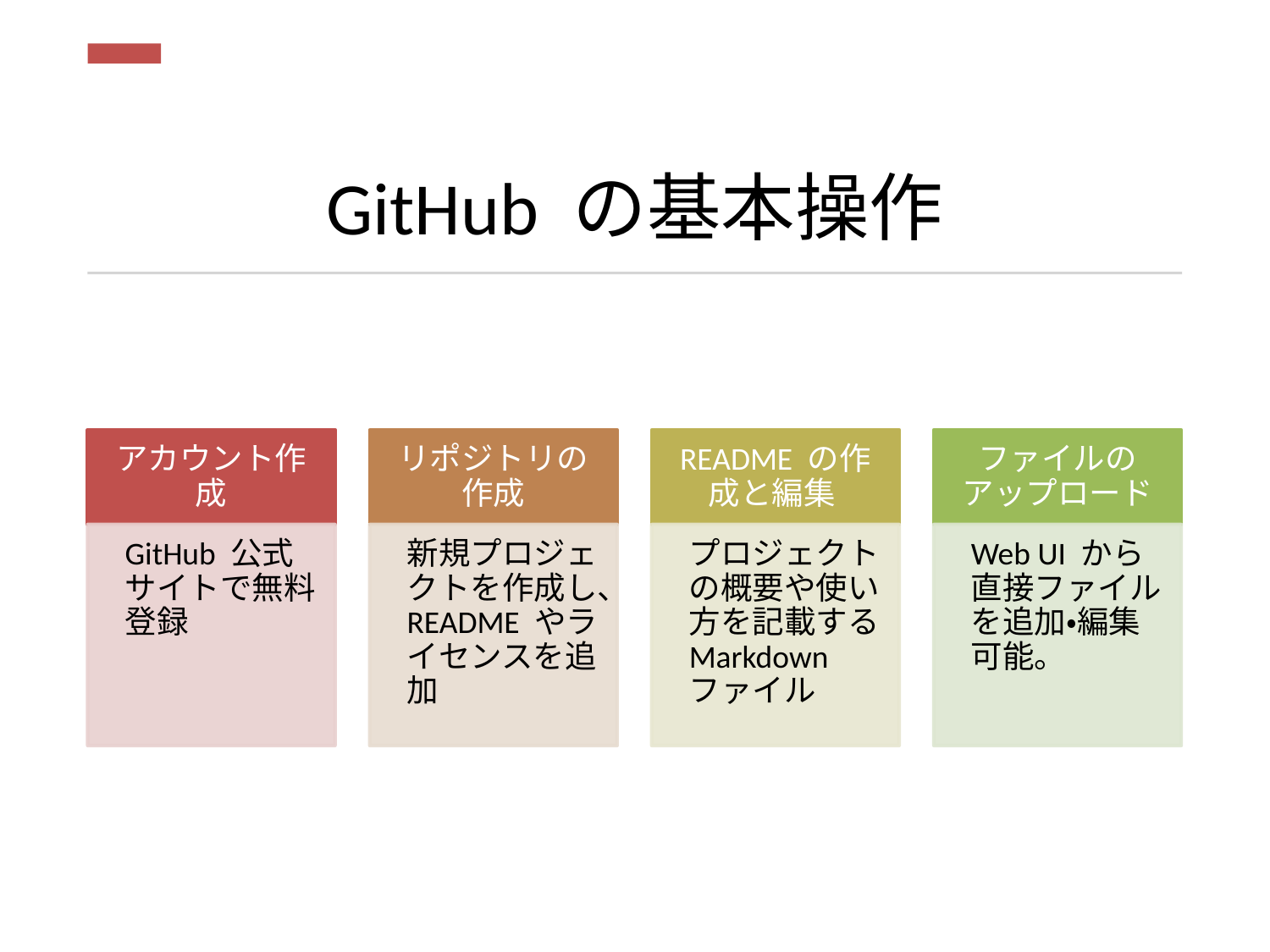

# GitHub の基本操作

アカウント作成
	GitHub 公式サイトで無料登録
リポジトリの作成
	新規プロジェクトを作成し、README やライセンスを追加
README の作成と編集
	プロジェクトの概要や使い方を記載する Markdown ファイル
ファイルのアップロード
	Web UI から直接ファイルを追加・編集可能。